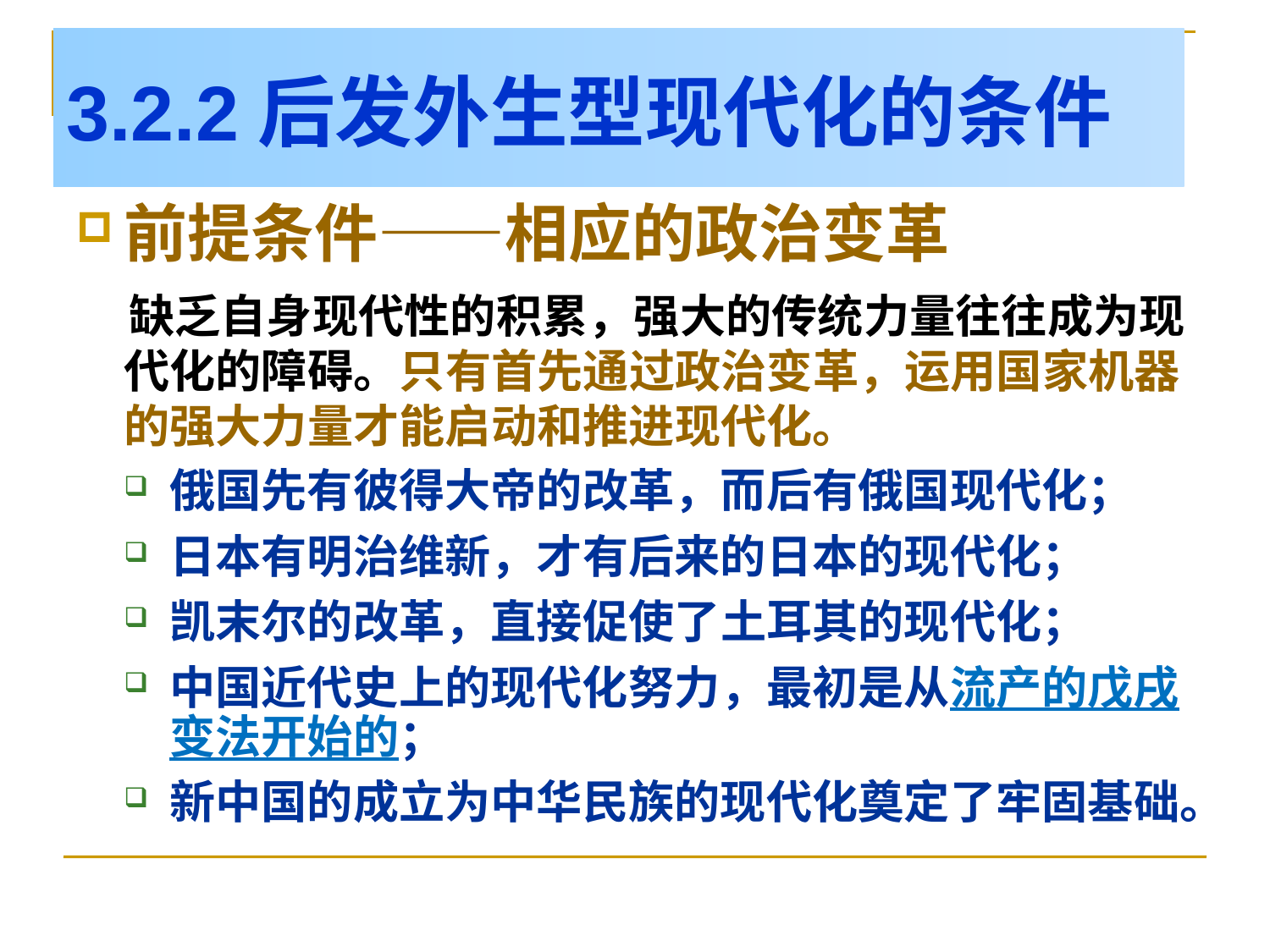

# 3.2.2后发外生型现代化的条件
前提条件——相应的政治变革
    缺乏自身现代性的积累，强大的传统力量往往成为现代化的障碍。只有首先通过政治变革，运用国家机器的强大力量才能启动和推进现代化。
俄国先有彼得大帝的改革，而后有俄国现代化；
日本有明治维新，才有后来的日本的现代化；
凯末尔的改革，直接促使了土耳其的现代化；
中国近代史上的现代化努力，最初是从流产的戊戌变法开始的；
新中国的成立为中华民族的现代化奠定了牢固基础。
44